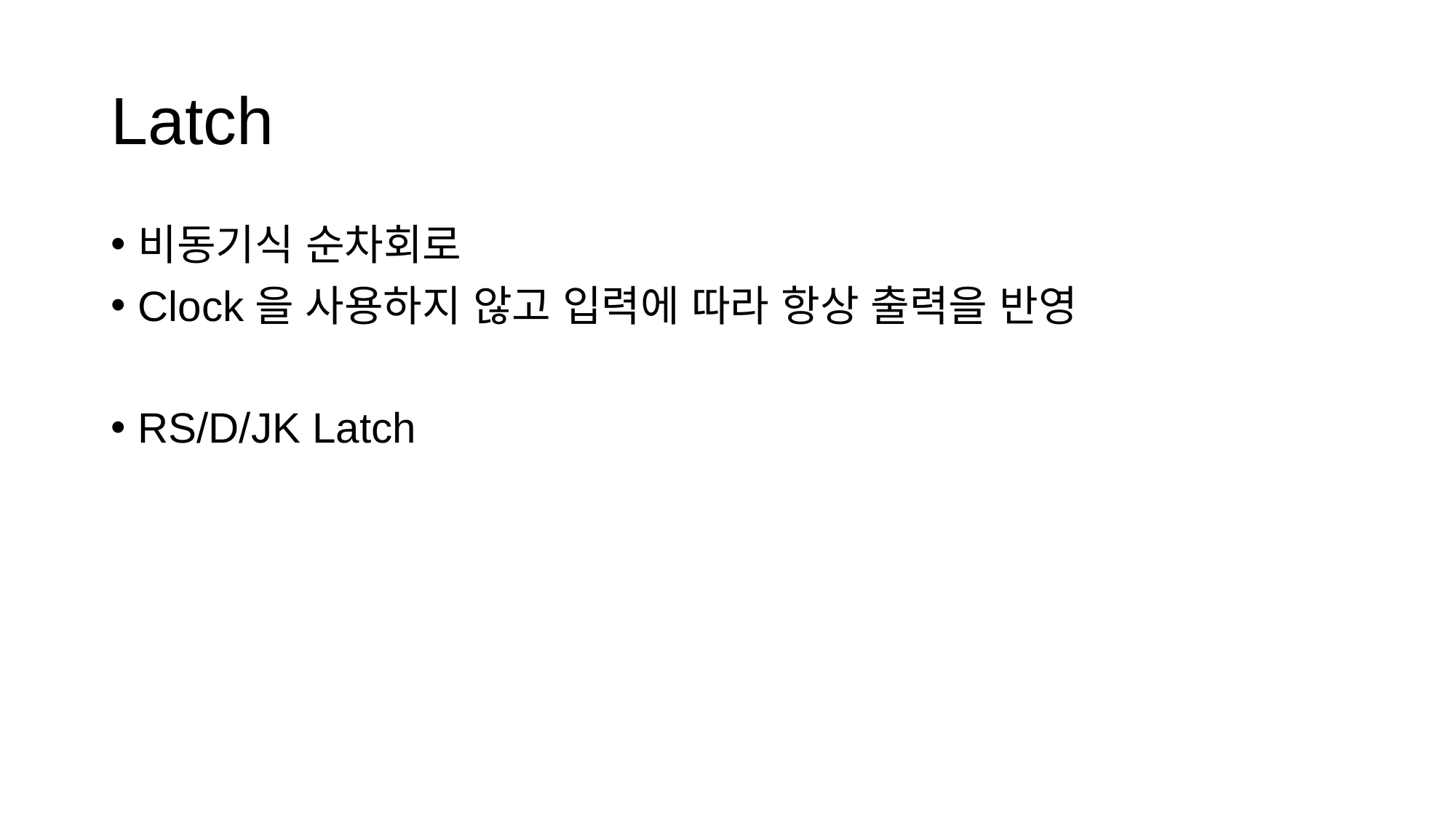

# Latch
비동기식 순차회로
Clock을 사용하지 않고 입력에 따라 항상 출력을 반영

RS/D/JK Latch